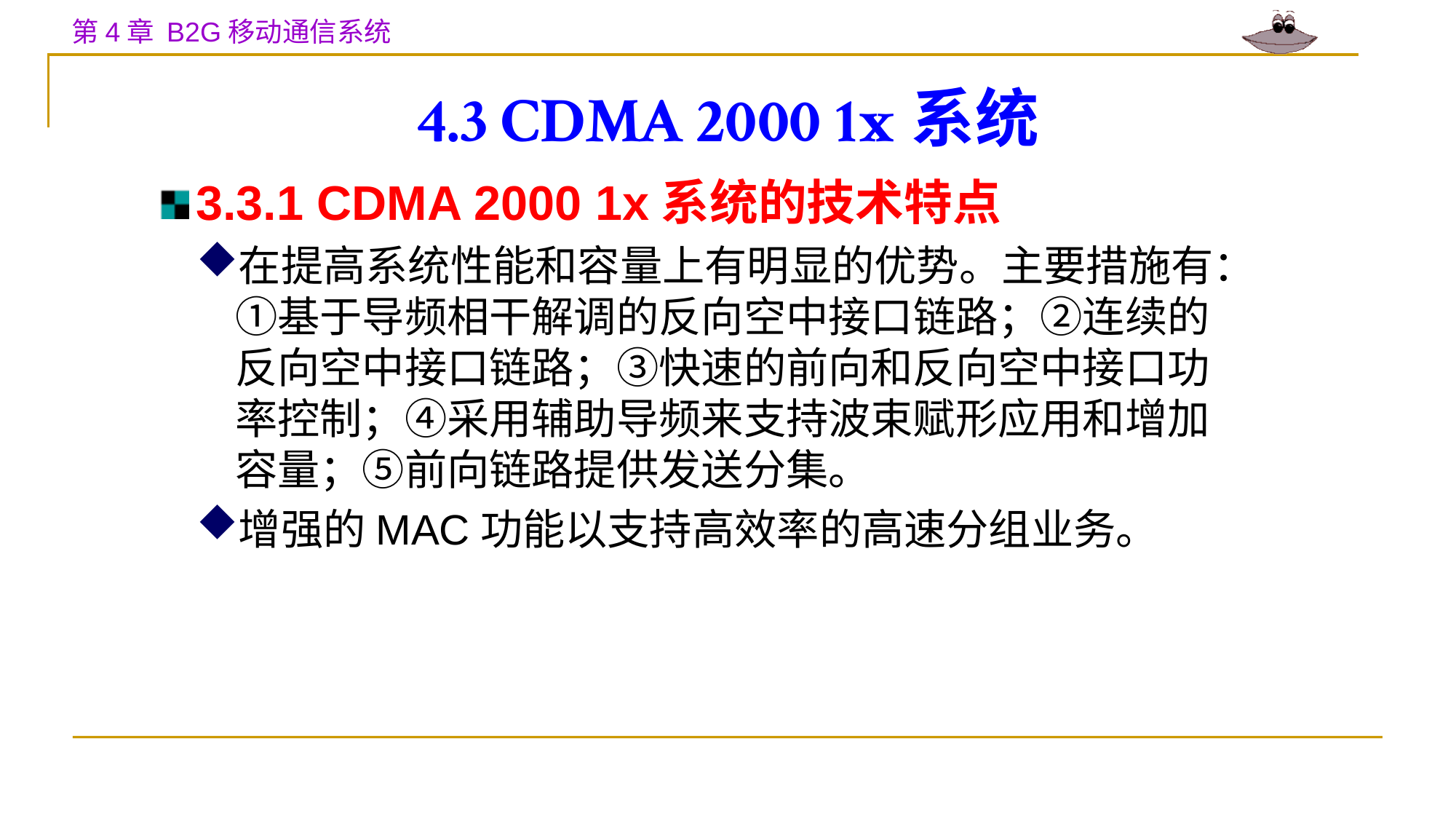

# 4.3 CDMA 2000 1x系统
3.3.1 CDMA 2000 1x系统的技术特点
在提高系统性能和容量上有明显的优势。主要措施有：①基于导频相干解调的反向空中接口链路；②连续的反向空中接口链路；③快速的前向和反向空中接口功率控制；④采用辅助导频来支持波束赋形应用和增加容量；⑤前向链路提供发送分集。
增强的MAC功能以支持高效率的高速分组业务。